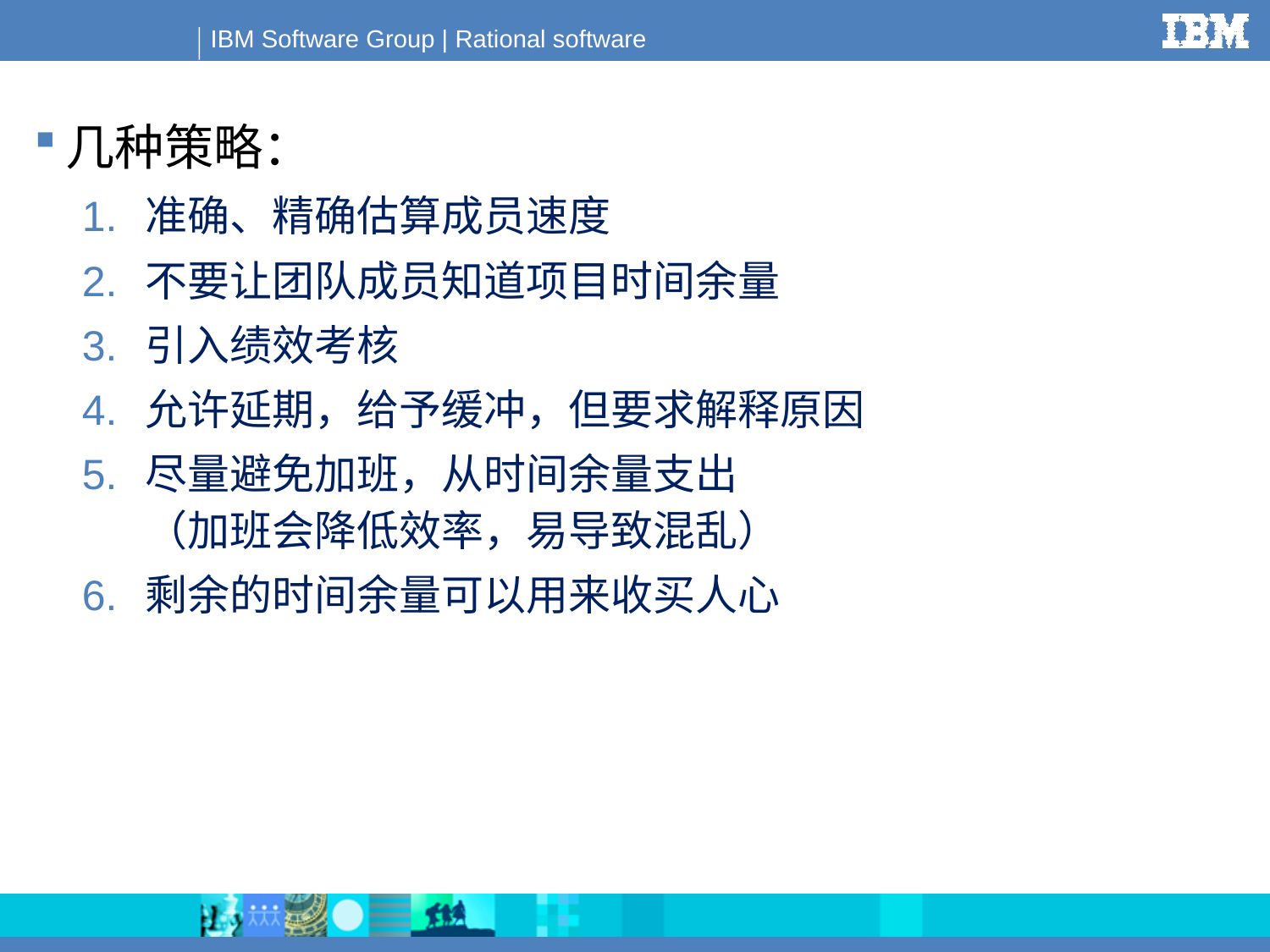

几种策略：
准确、精确估算成员速度
不要让团队成员知道项目时间余量
引入绩效考核
允许延期，给予缓冲，但要求解释原因
尽量避免加班，从时间余量支出
（加班会降低效率，易导致混乱）
剩余的时间余量可以用来收买人心